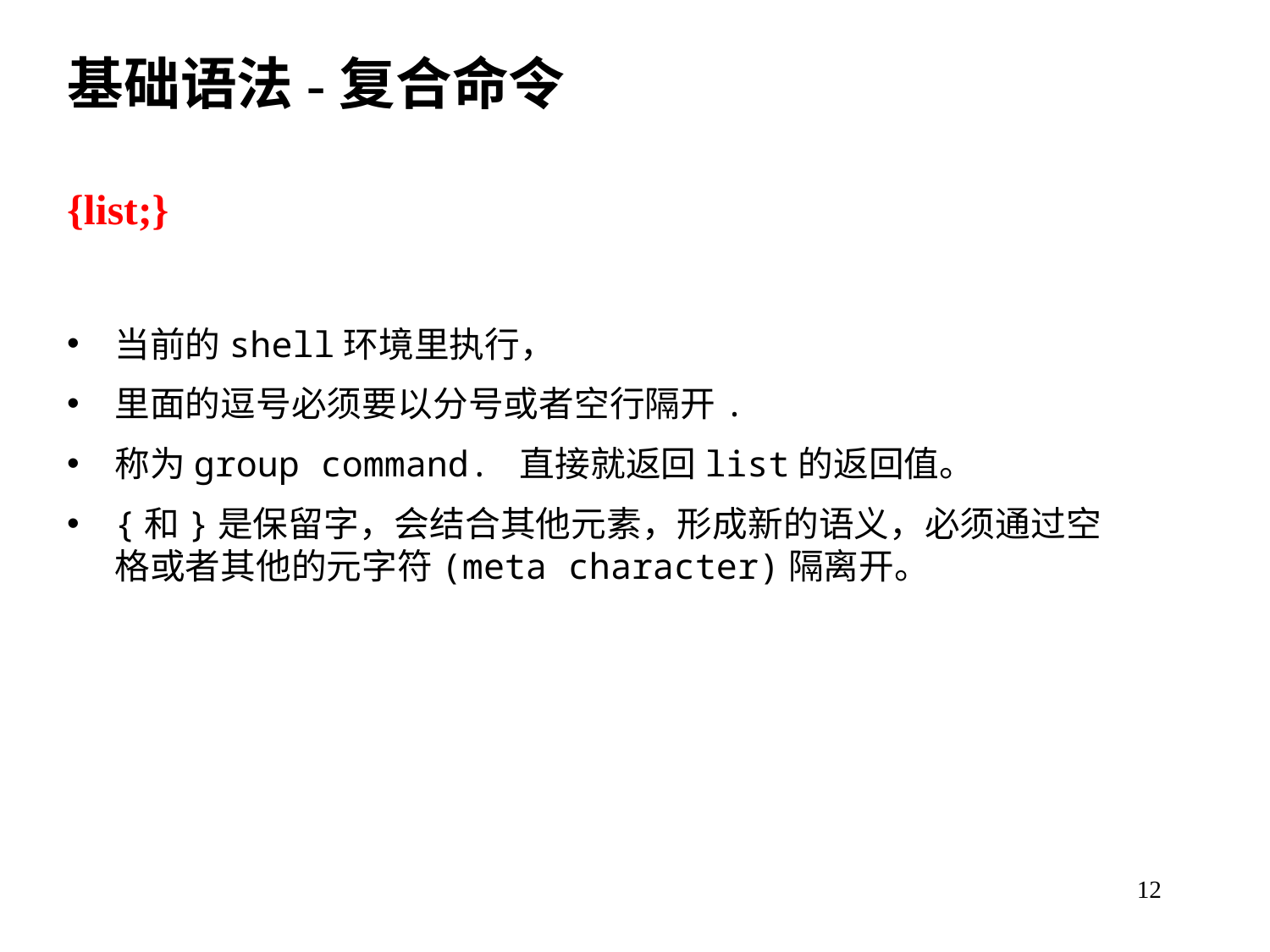

基础语法-复合命令
{list;}
当前的shell环境里执行，
里面的逗号必须要以分号或者空行隔开.
称为group command. 直接就返回list的返回值。
{和}是保留字，会结合其他元素，形成新的语义，必须通过空格或者其他的元字符(meta character)隔离开。
12